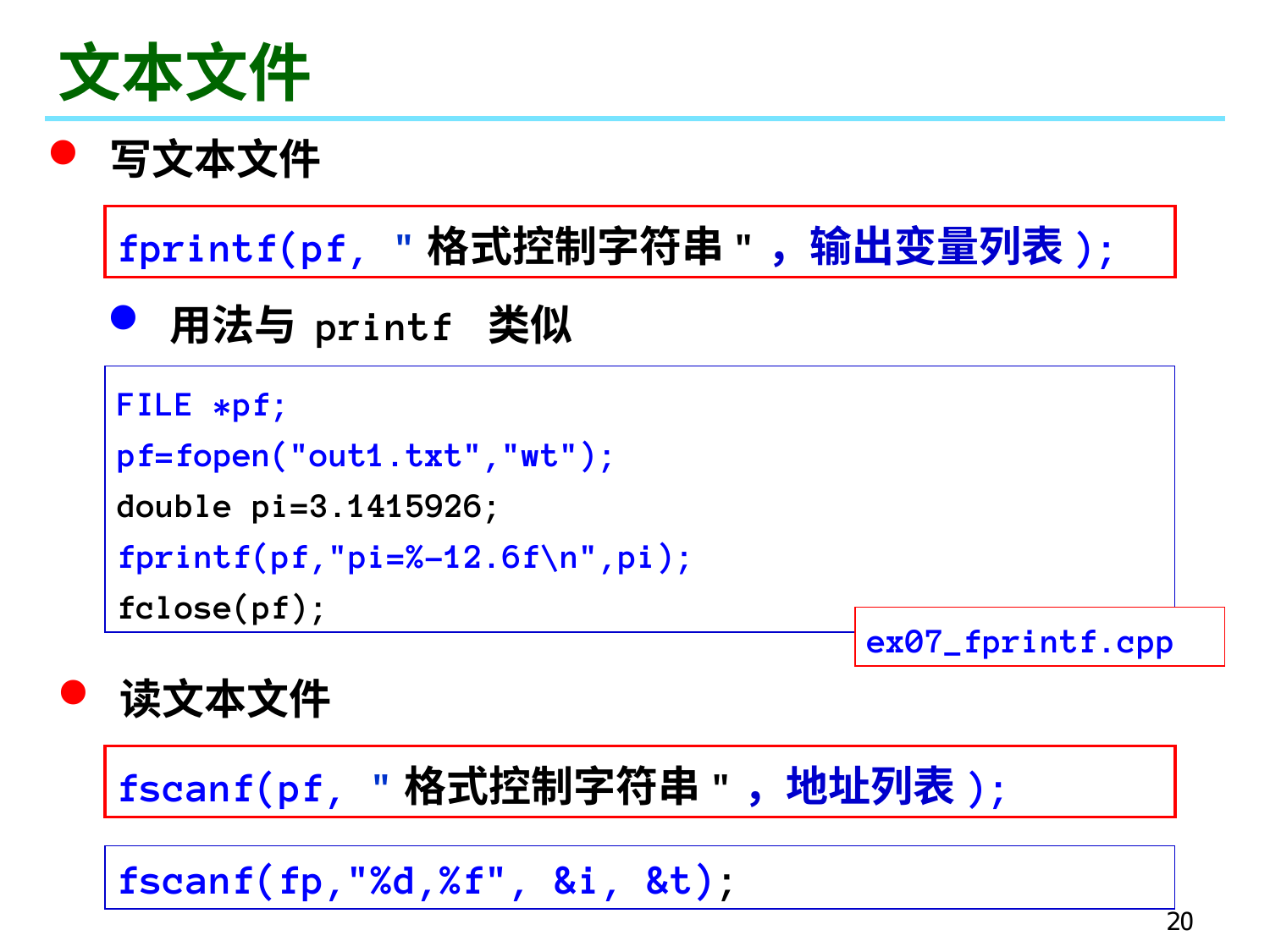

# 文本文件
 写文本文件
fprintf(pf, "格式控制字符串"，输出变量列表);
 用法与 printf 类似
FILE *pf;
pf=fopen("out1.txt","wt");
double pi=3.1415926;
fprintf(pf,"pi=%-12.6f\n",pi);
fclose(pf);
ex07_fprintf.cpp
 读文本文件
fscanf(pf, "格式控制字符串"，地址列表);
fscanf(fp,"%d,%f", &i, &t);
20